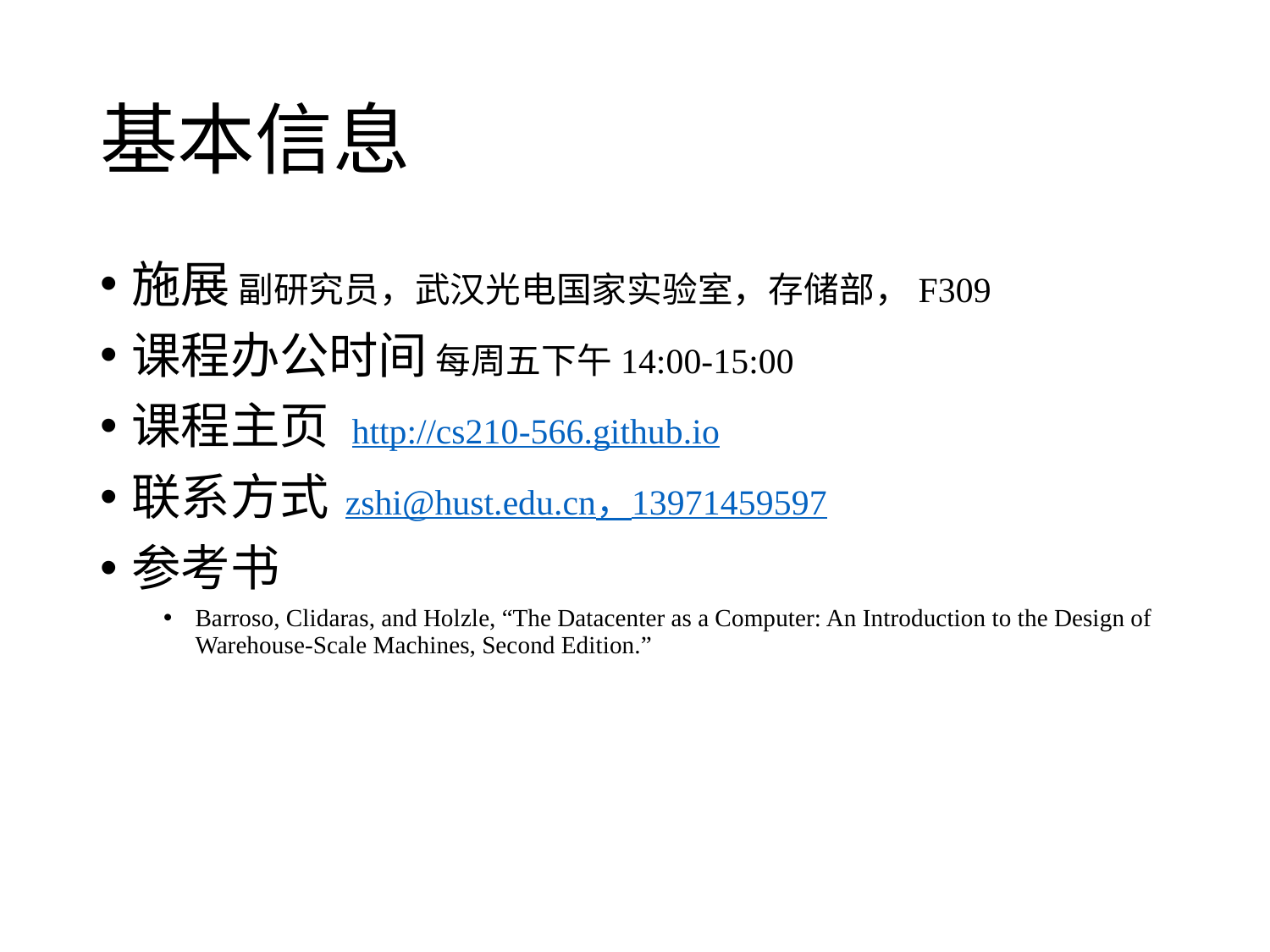

# 基本信息
施展 副研究员，武汉光电国家实验室，存储部，F309
课程办公时间 每周五下午14:00-15:00
课程主页 http://cs210-566.github.io
联系方式 zshi@hust.edu.cn，13971459597
参考书
Barroso, Clidaras, and Holzle, “The Datacenter as a Computer: An Introduction to the Design of Warehouse-Scale Machines, Second Edition.”